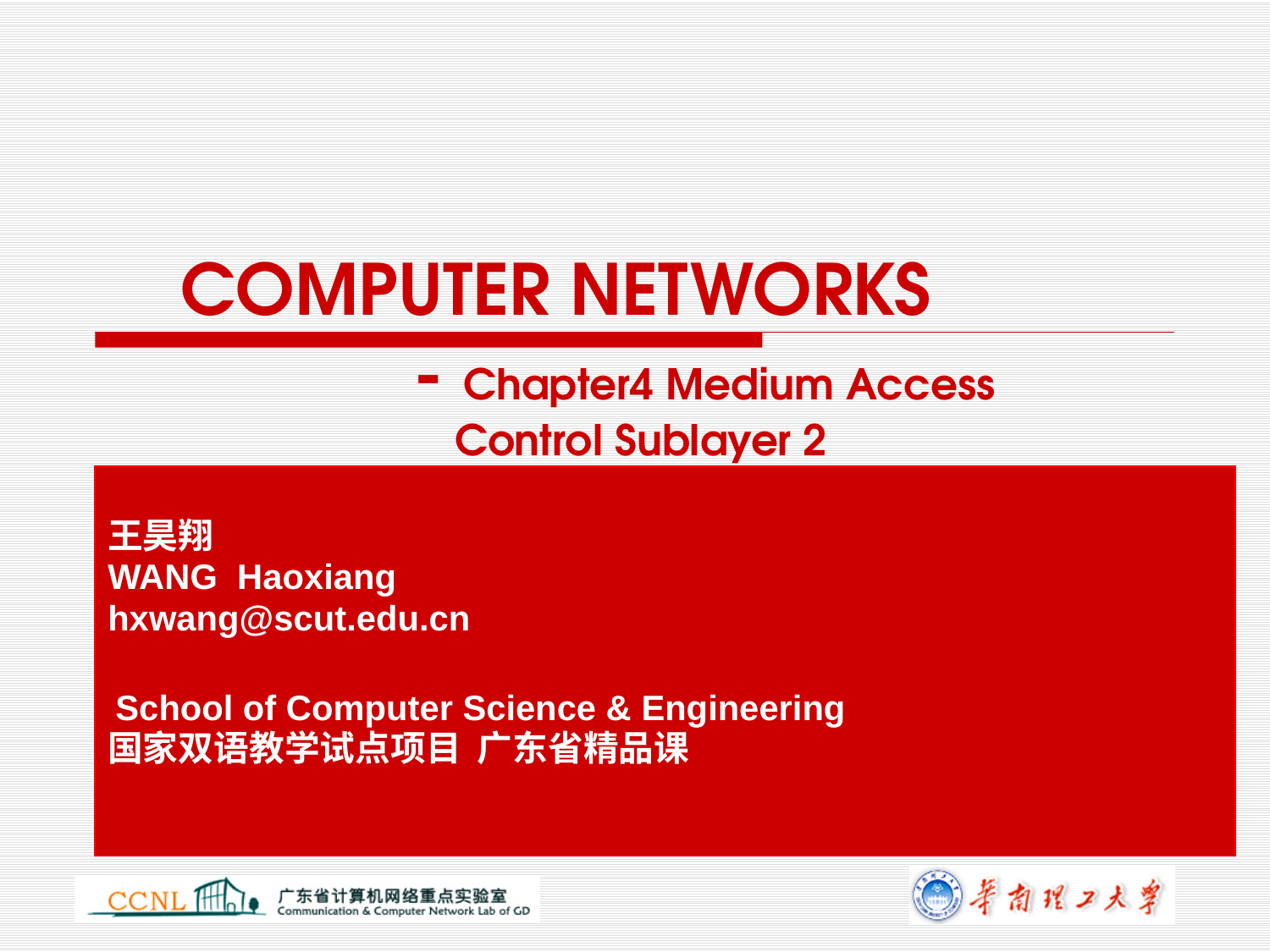

COMPUTER NETWORKS
		- Chapter4 Medium Access Control Sublayer 2

王昊翔
WANG  Haoxiang
hxwang@scut.edu.cn

 School of Computer Science & Engineering
国家双语教学试点项目  广东省精品课